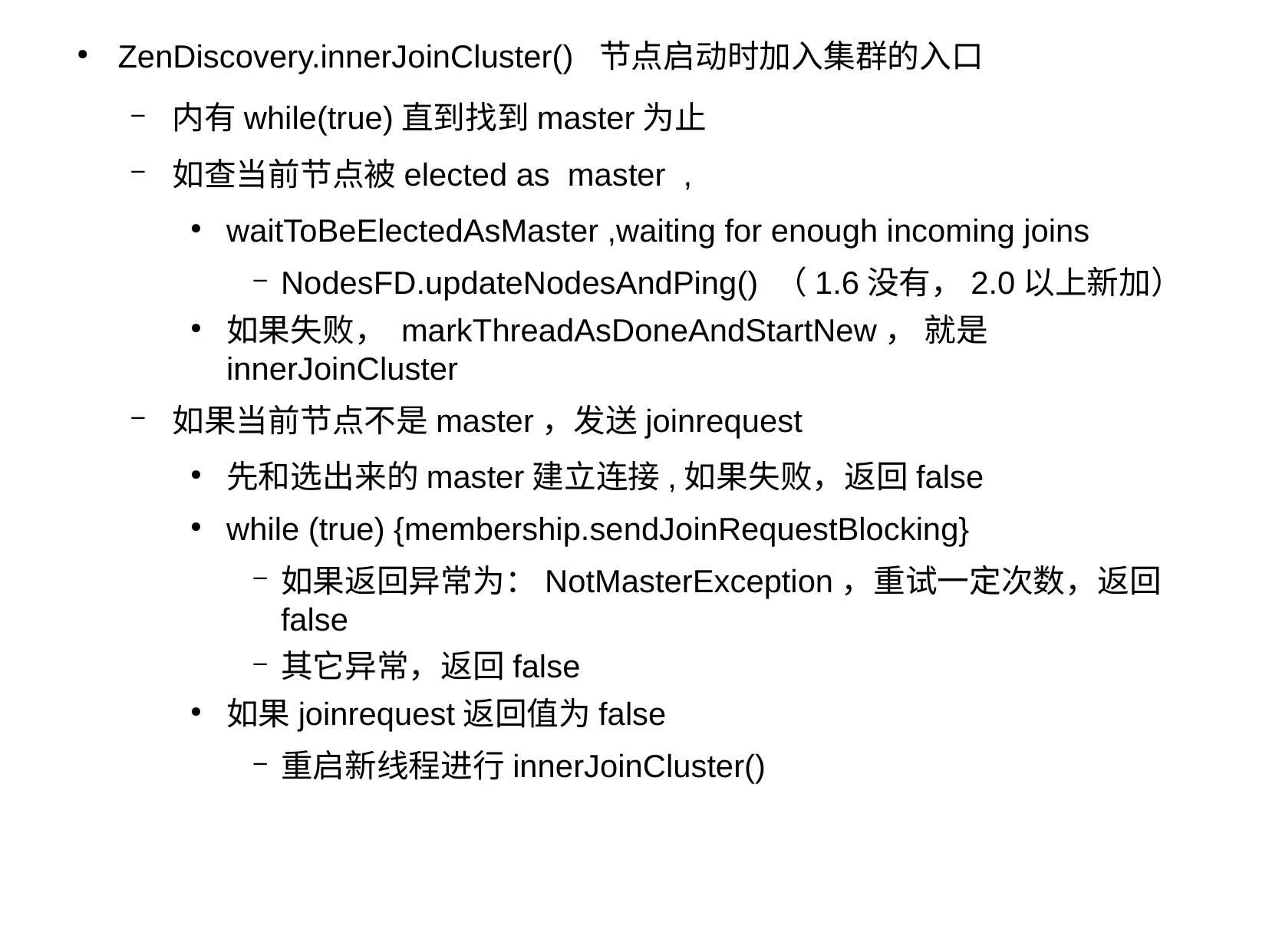

ZenDiscovery.innerJoinCluster()  节点启动时加入集群的入口
内有while(true)直到找到master为止
如查当前节点被elected as  master  ,
waitToBeElectedAsMaster ,waiting for enough incoming joins
NodesFD.updateNodesAndPing() （1.6没有，2.0以上新加）
如果失败， markThreadAsDoneAndStartNew， 就是innerJoinCluster
如果当前节点不是master，发送joinrequest
先和选出来的master建立连接,如果失败，返回false
while (true) {membership.sendJoinRequestBlocking}
如果返回异常为：NotMasterException，重试一定次数，返回false
其它异常，返回false
如果joinrequest返回值为false
重启新线程进行innerJoinCluster()